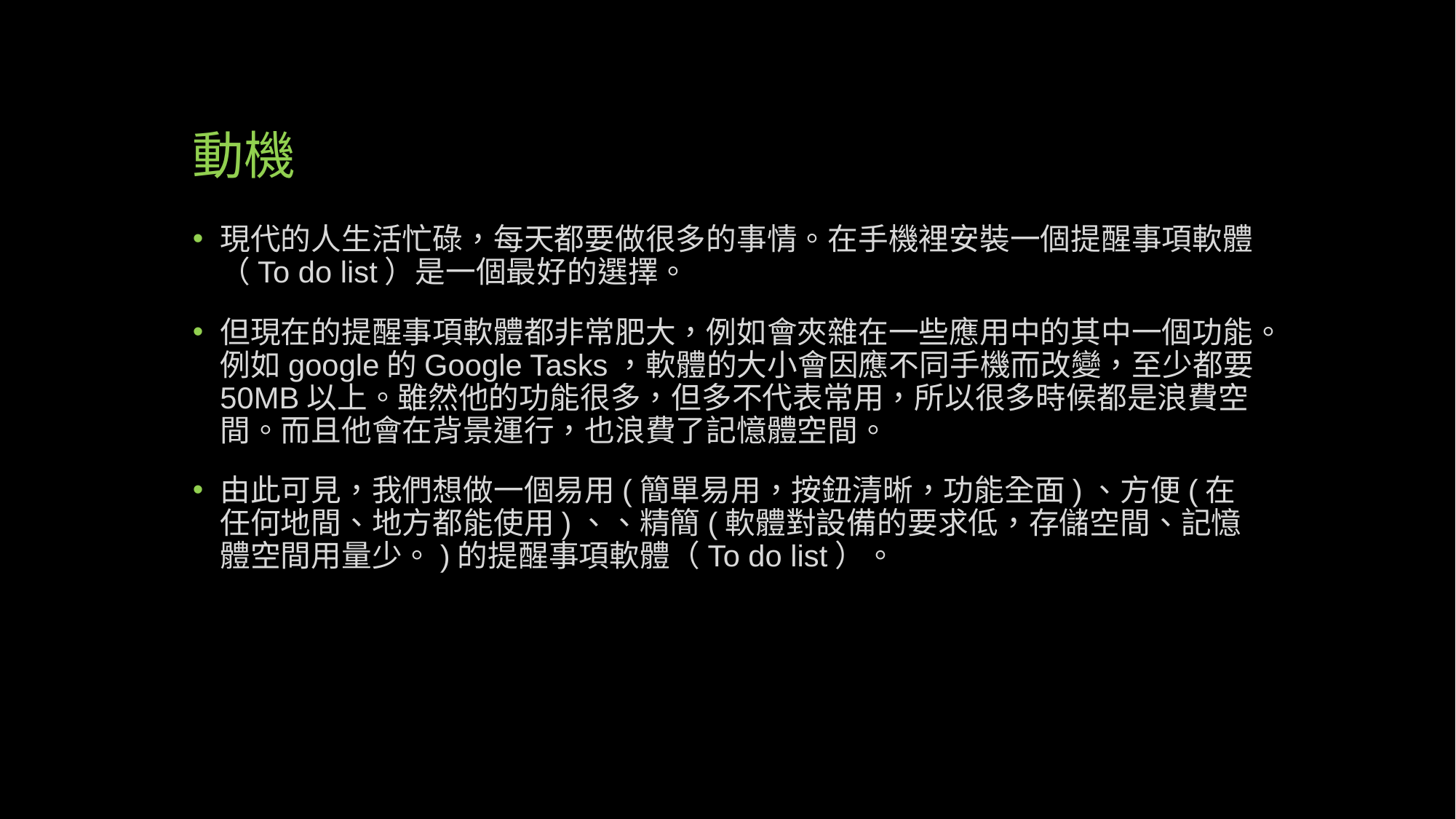

# 動機
現代的人生活忙碌，每天都要做很多的事情。在手機裡安裝一個提醒事項軟體（To do list）是一個最好的選擇。
但現在的提醒事項軟體都非常肥大，例如會夾雜在一些應用中的其中一個功能。例如google的Google Tasks，軟體的大小會因應不同手機而改變，至少都要50MB以上。雖然他的功能很多，但多不代表常用，所以很多時候都是浪費空間。而且他會在背景運行，也浪費了記憶體空間。
由此可見，我們想做一個易用(簡單易用，按鈕清晰，功能全面)、方便(在任何地間、地方都能使用)、、精簡(軟體對設備的要求低，存儲空間、記憶體空間用量少。)的提醒事項軟體（To do list）。